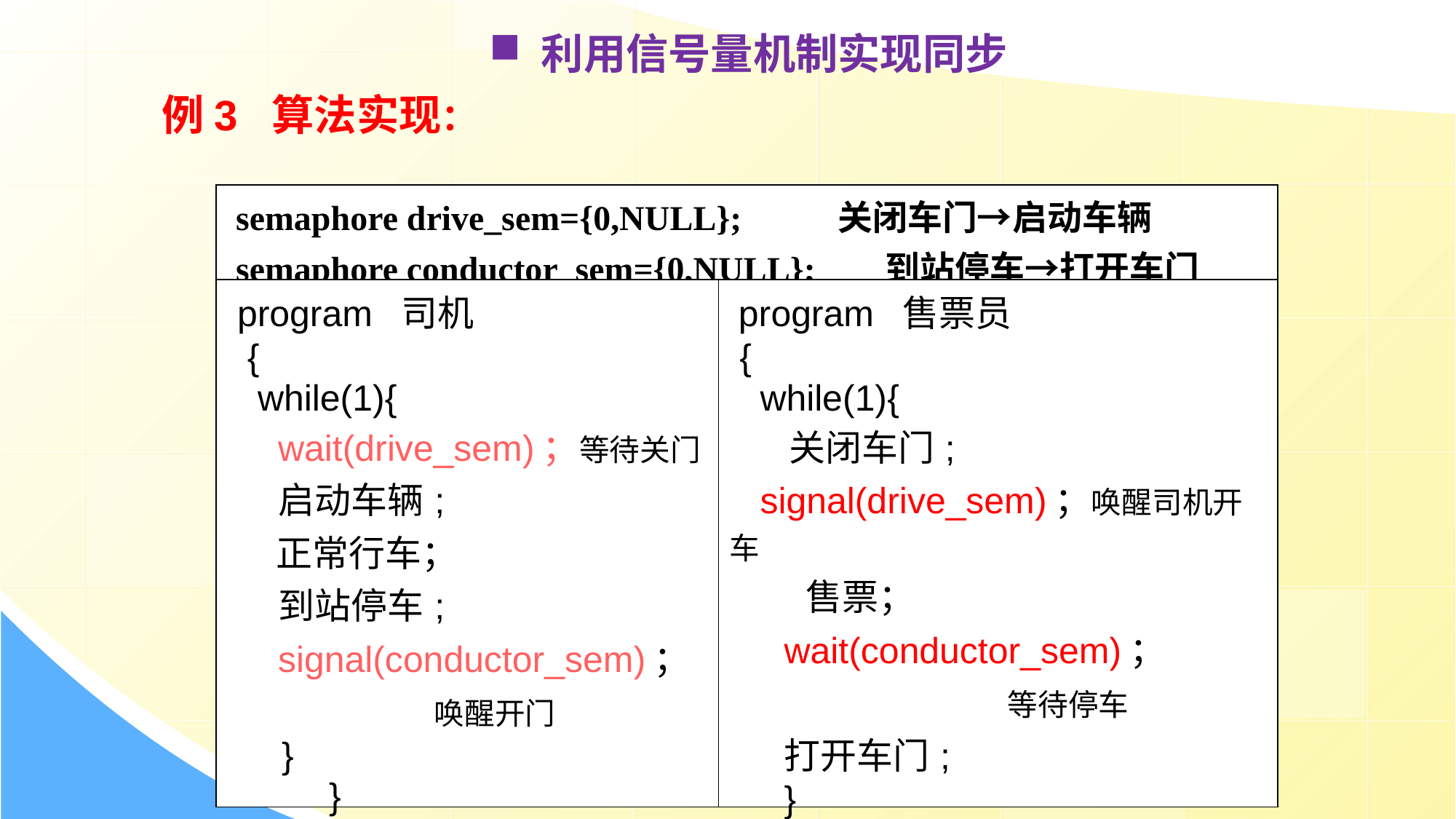

利用信号量机制实现同步
例3  算法实现：
| semaphore drive\_sem={0,NULL}; 关闭车门→启动车辆 semaphore conductor\_sem={0,NULL}; 到站停车→打开车门 |  |
| --- | --- |
| program 司机 { while(1){ wait(drive\_sem)；等待关门 启动车辆; 正常行车； 到站停车; signal(conductor\_sem)； 唤醒开门 } } | program 售票员 { while(1){ 关闭车门; signal(drive\_sem)；唤醒司机开车 售票； wait(conductor\_sem)； 等待停车 打开车门; } } |